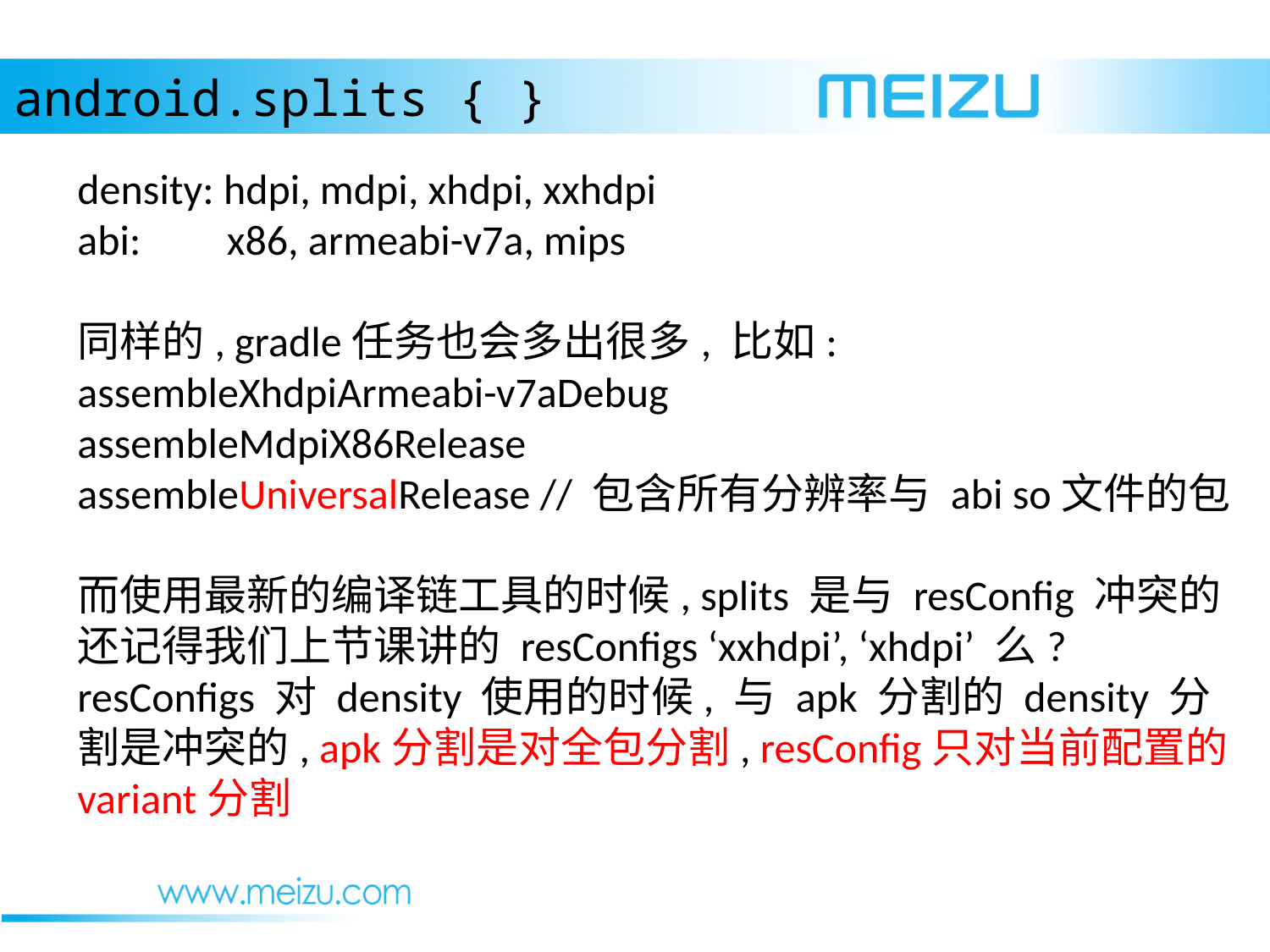

android.splits { }
density: hdpi, mdpi, xhdpi, xxhdpi
abi:         x86, armeabi-v7a, mips

同样的, gradle任务也会多出很多, 比如:
assembleXhdpiArmeabi-v7aDebug
assembleMdpiX86Release
assembleUniversalRelease // 包含所有分辨率与 abi so文件的包

而使用最新的编译链工具的时候, splits 是与 resConfig 冲突的
还记得我们上节课讲的 resConfigs ‘xxhdpi’, ‘xhdpi’ 么?
resConfigs 对 density 使用的时候, 与 apk 分割的 density 分割是冲突的, apk分割是对全包分割, resConfig只对当前配置的variant分割